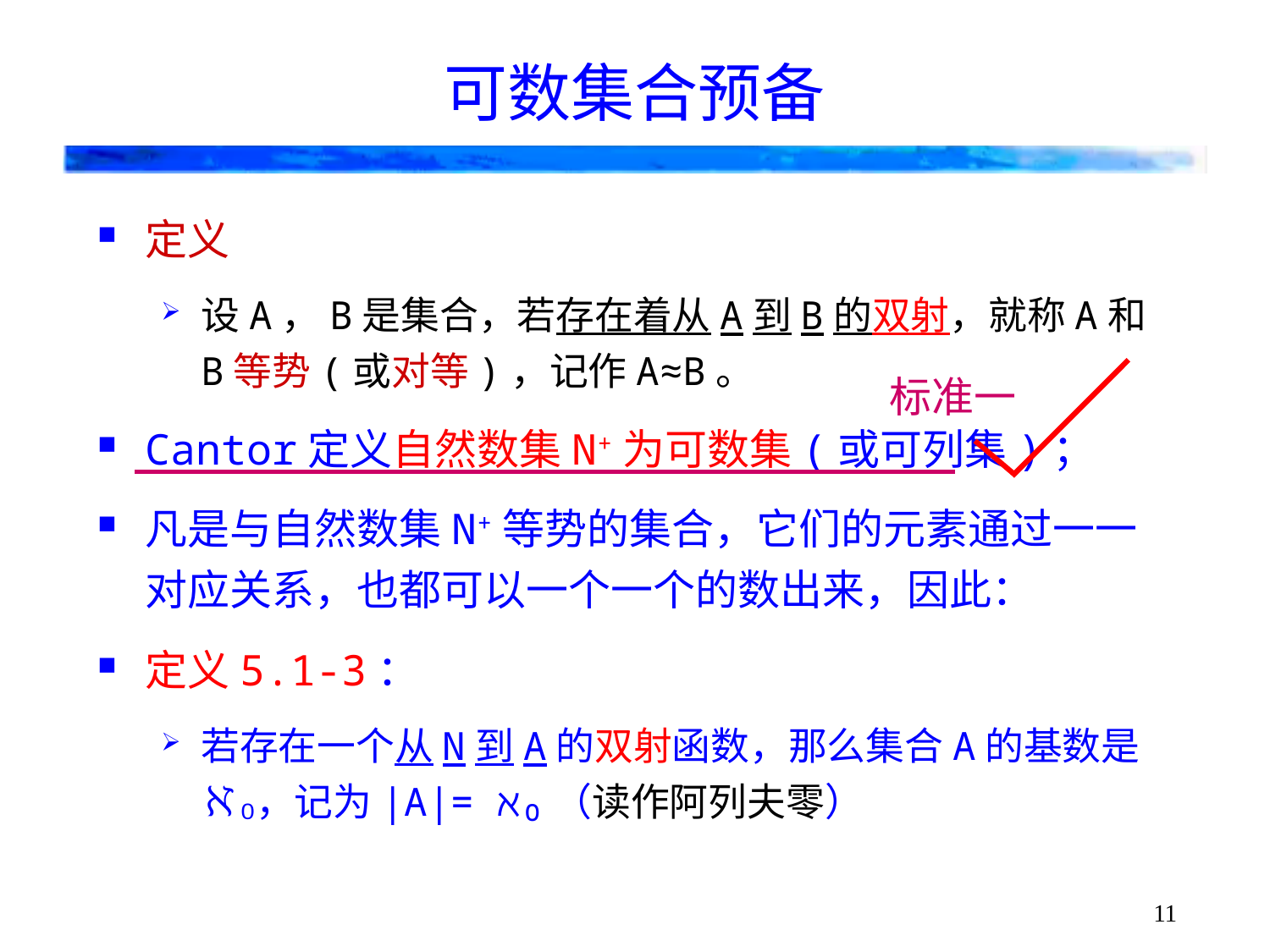

# 可数集合预备
定义
设A，B是集合，若存在着从A到B的双射，就称A和B等势(或对等)，记作A≈B。
Cantor定义自然数集N+为可数集(或可列集)；
凡是与自然数集N+等势的集合，它们的元素通过一一对应关系，也都可以一个一个的数出来，因此：
定义5.1-3：
若存在一个从N到A的双射函数，那么集合A的基数是ℵ₀，记为|A|= ℵ₀（读作阿列夫零）
标准一
11